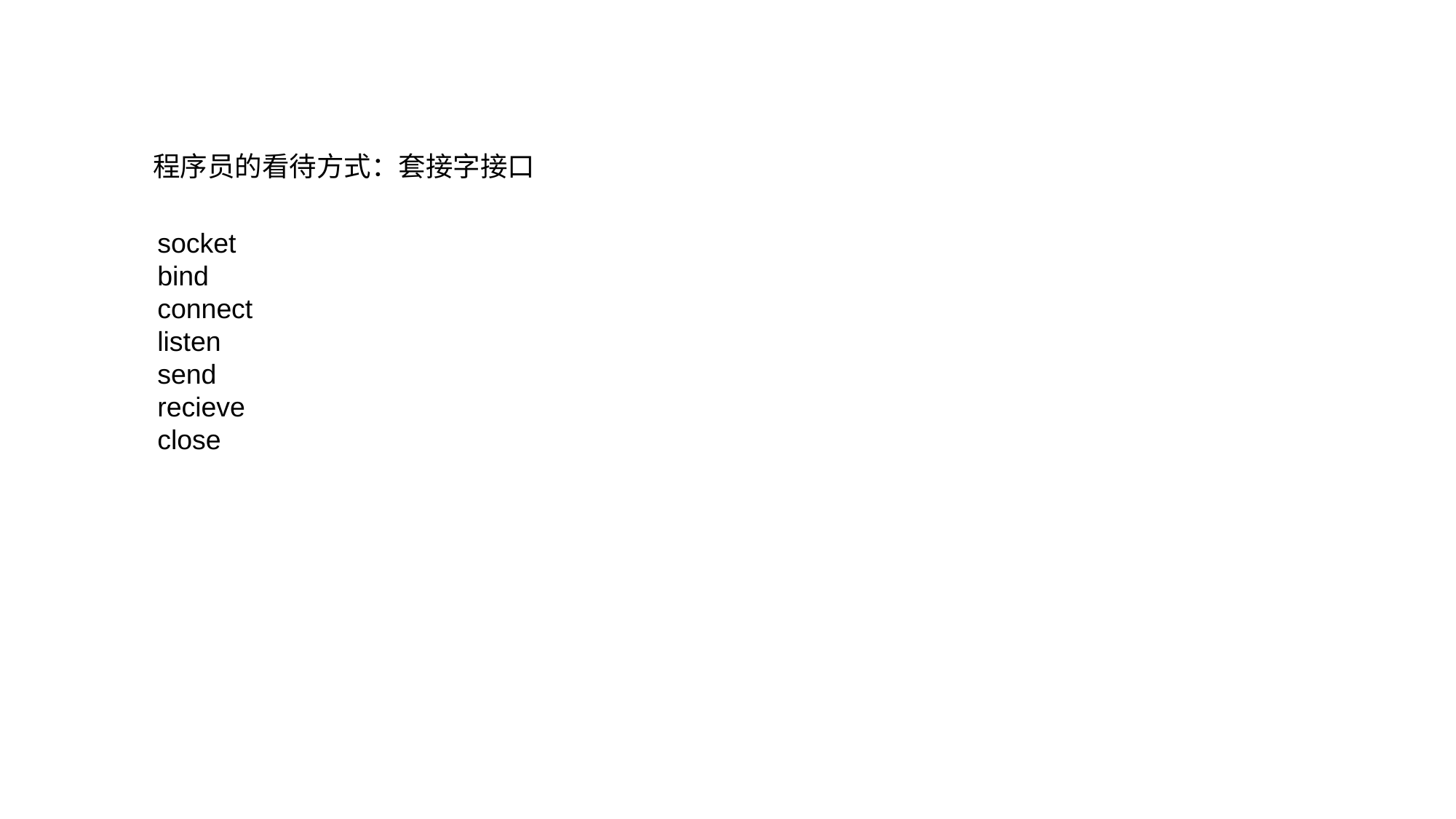

程序员的看待方式：套接字接口
socket
bind
connect
listen
send
recieve
close